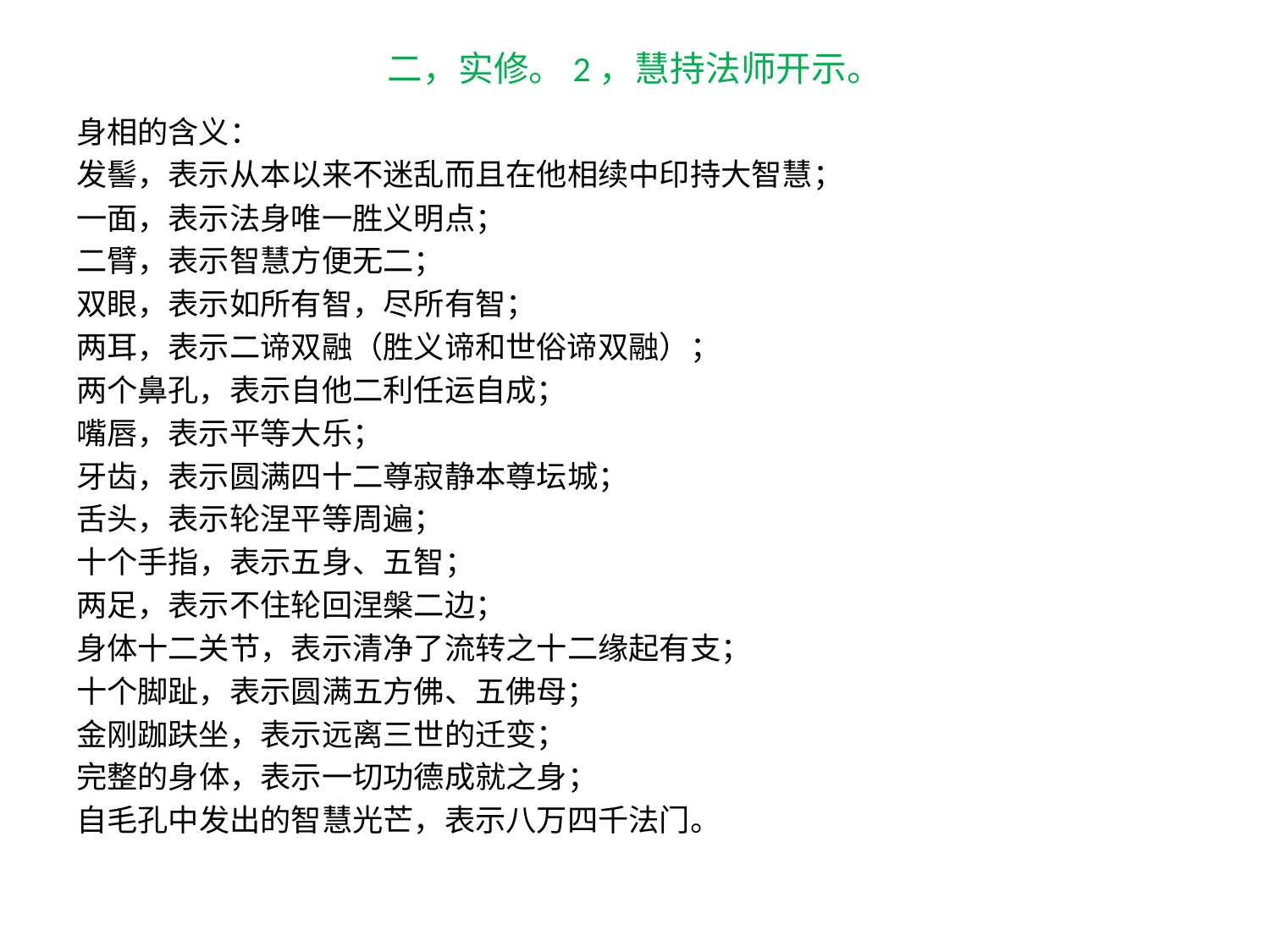

# 二，实修。2，慧持法师开示。
身相的含义：
发髻，表示从本以来不迷乱而且在他相续中印持大智慧；
一面，表示法身唯一胜义明点；
二臂，表示智慧方便无二；
双眼，表示如所有智，尽所有智；
两耳，表示二谛双融（胜义谛和世俗谛双融）；
两个鼻孔，表示自他二利任运自成；
嘴唇，表示平等大乐；
牙齿，表示圆满四十二尊寂静本尊坛城；
舌头，表示轮涅平等周遍；
十个手指，表示五身、五智；
两足，表示不住轮回涅槃二边；
身体十二关节，表示清净了流转之十二缘起有支；
十个脚趾，表示圆满五方佛、五佛母；
金刚跏趺坐，表示远离三世的迁变；
完整的身体，表示一切功德成就之身；
自毛孔中发出的智慧光芒，表示八万四千法门。